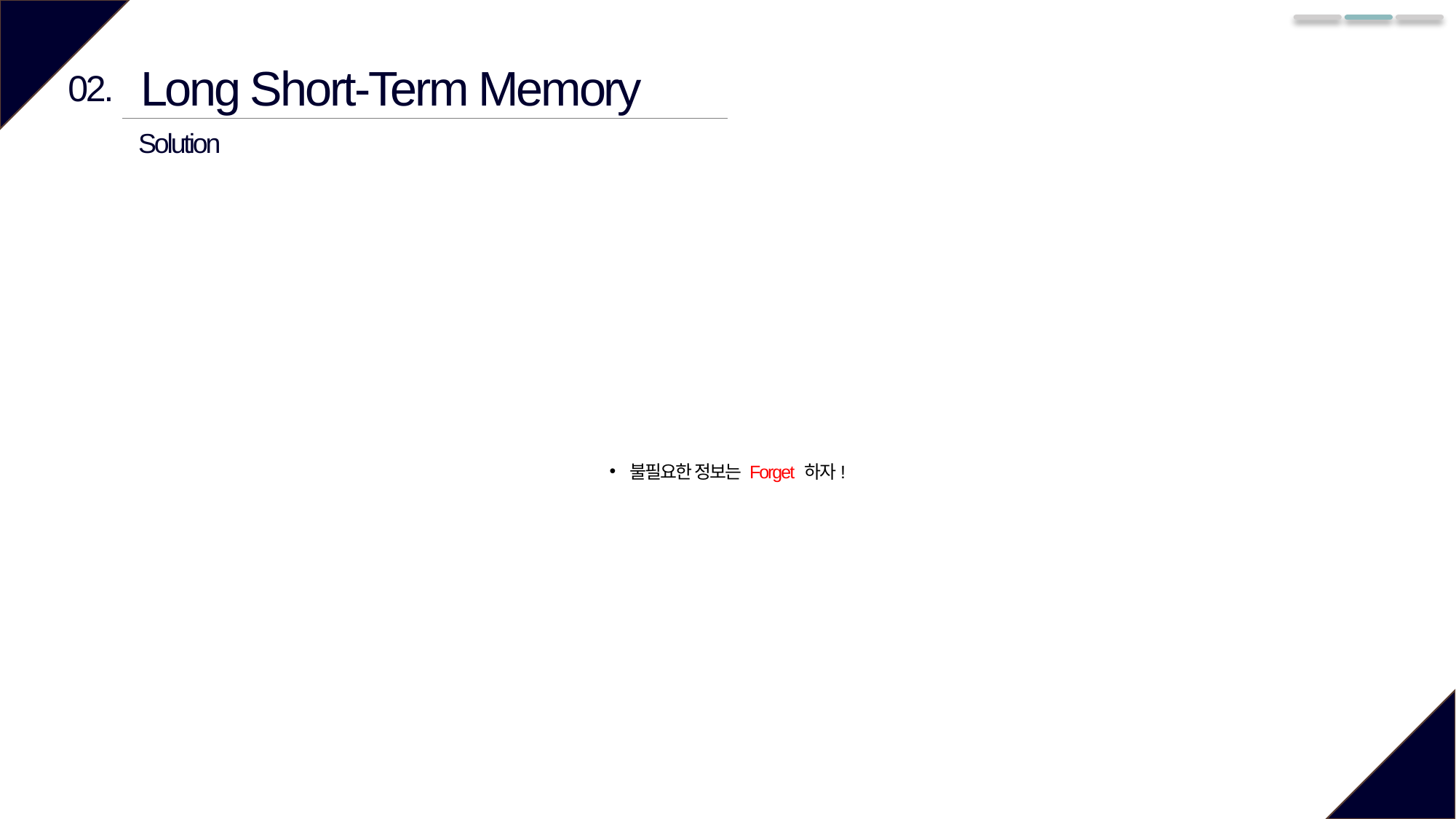

Long Short-Term Memory
02.
Solution
불필요한 정보는 Forget 하자!